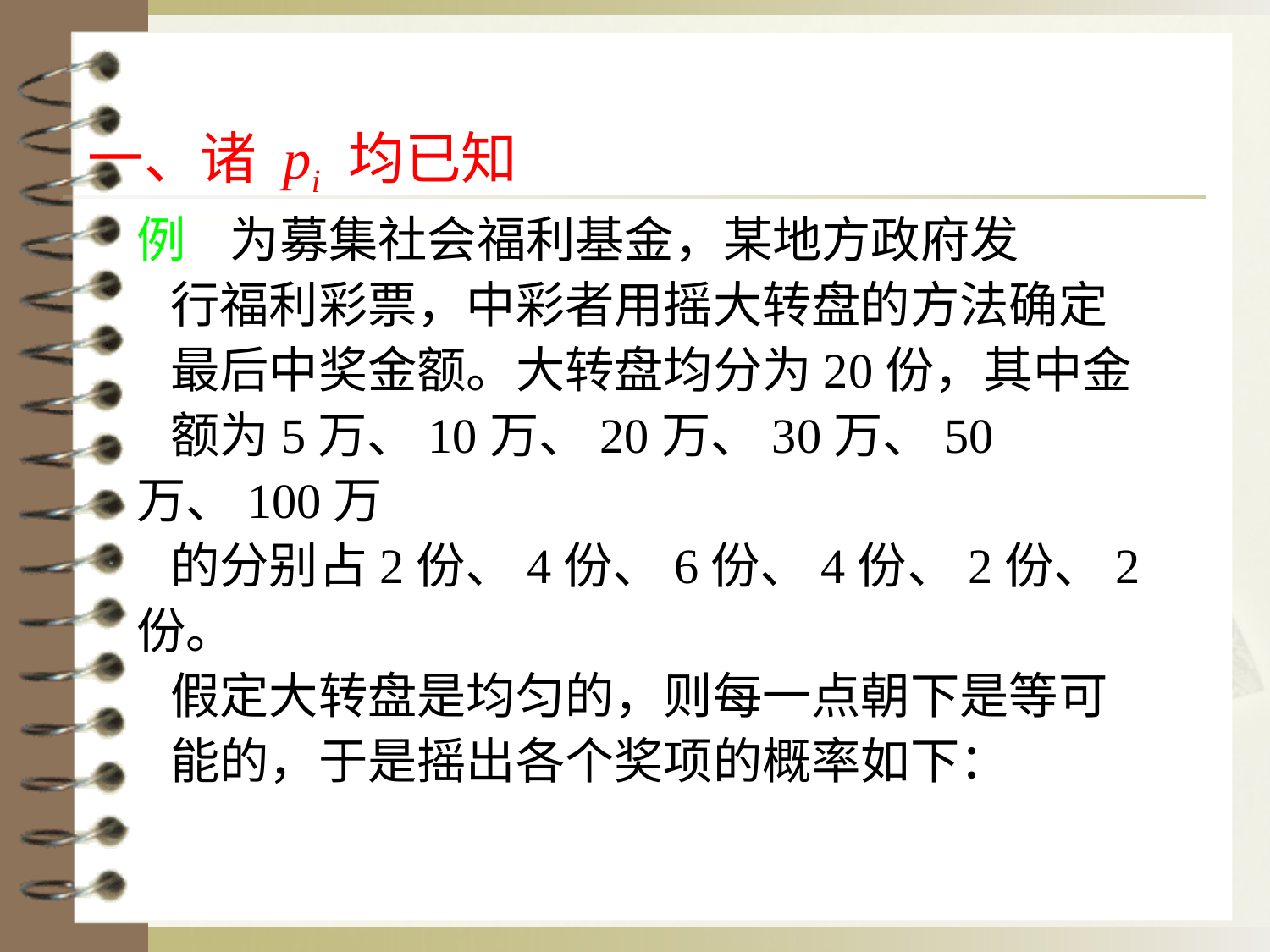

一、诸 pi 均已知
例    为募集社会福利基金，某地方政府发
  行福利彩票，中彩者用摇大转盘的方法确定
  最后中奖金额。大转盘均分为20份，其中金
  额为5万、10万、20万、30万、50万、100万
  的分别占2份、4份、6份、4份、2份、2份。
  假定大转盘是均匀的，则每一点朝下是等可
  能的，于是摇出各个奖项的概率如下：